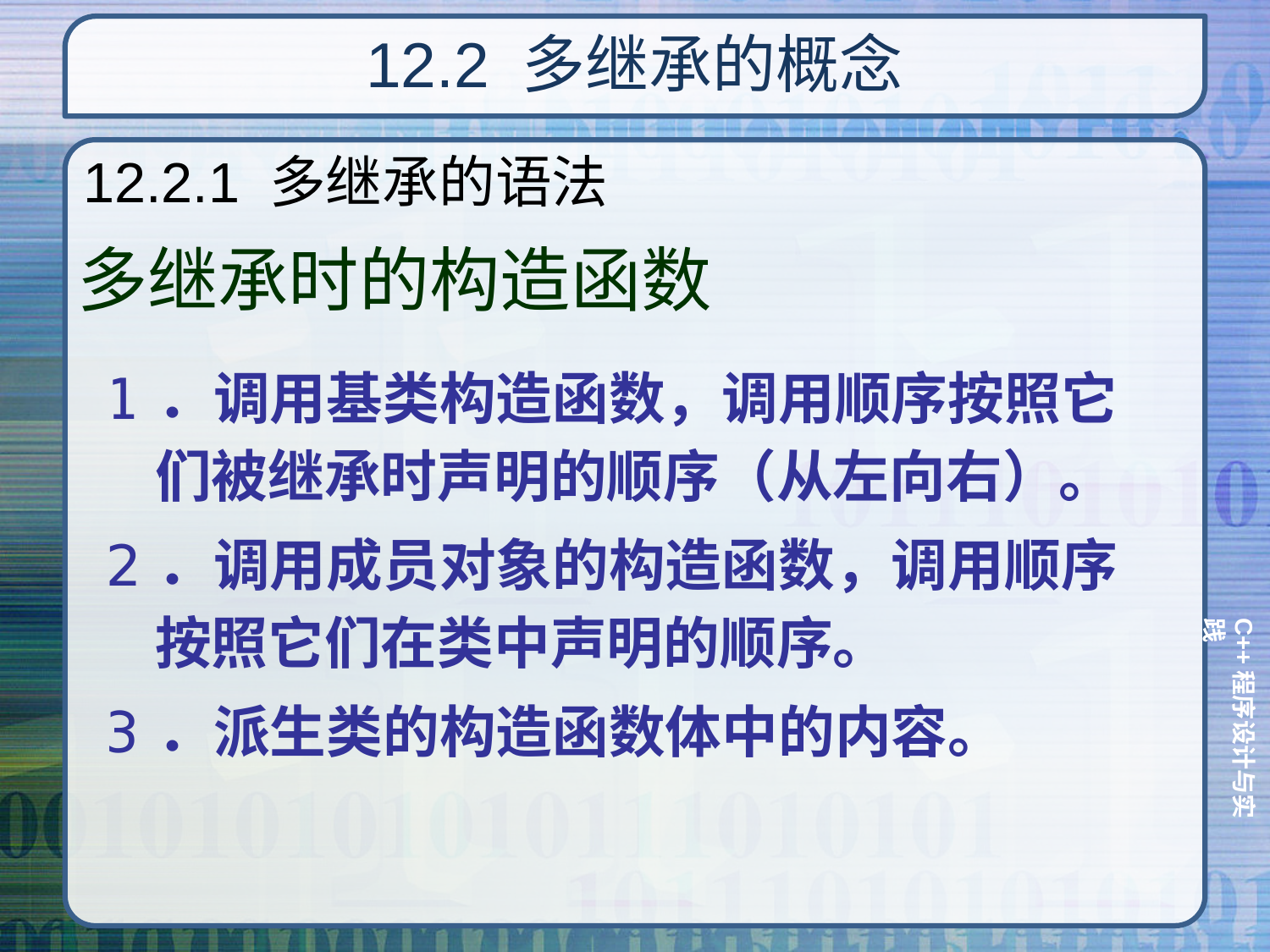

# 12.2 多继承的概念
12.2.1 多继承的语法
多继承时的构造函数
1．调用基类构造函数，调用顺序按照它们被继承时声明的顺序（从左向右）。
2．调用成员对象的构造函数，调用顺序按照它们在类中声明的顺序。
3．派生类的构造函数体中的内容。